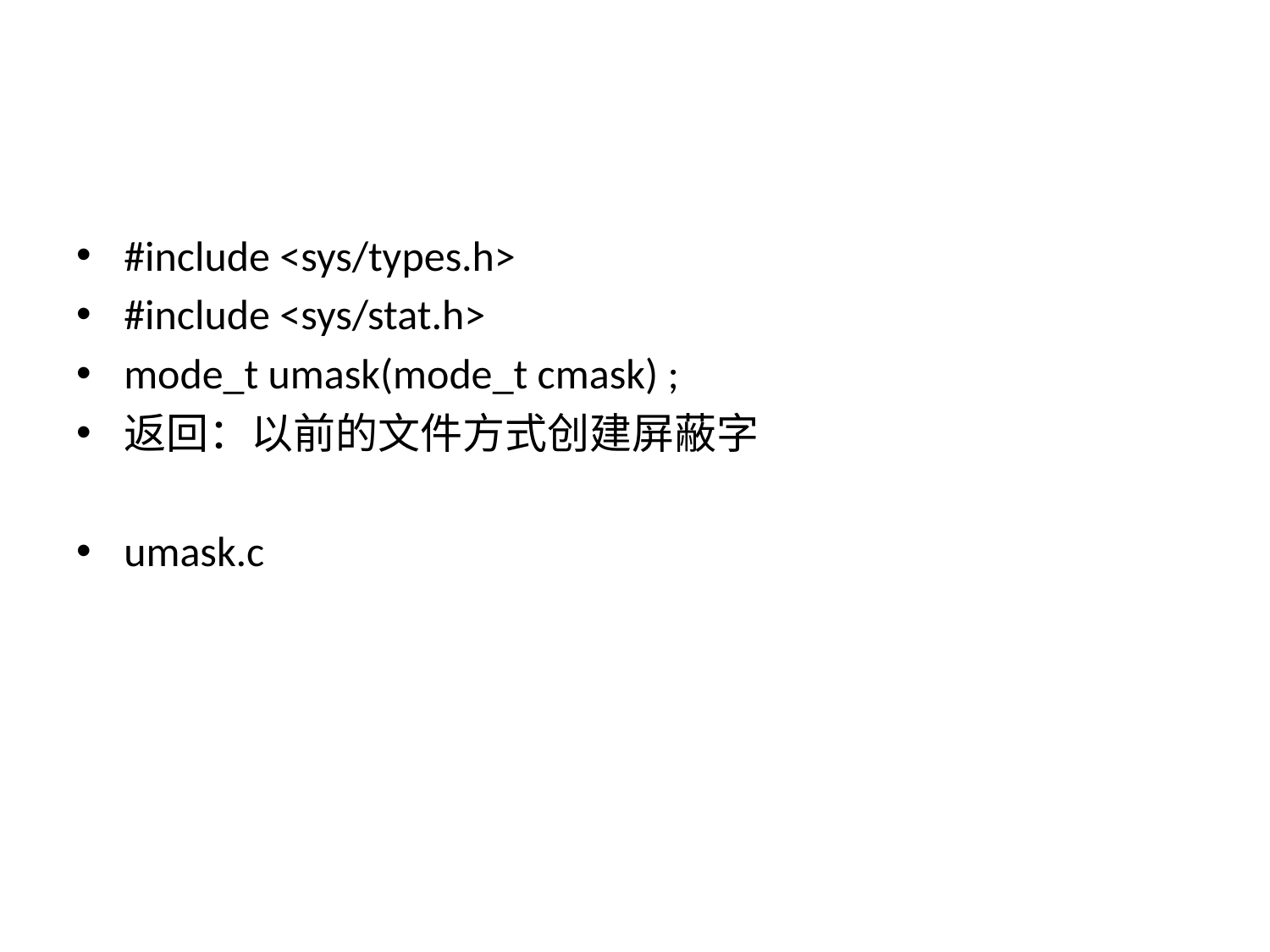

#
#include <sys/types.h>
#include <sys/stat.h>
mode_t umask(mode_t cmask) ;
返回：以前的文件方式创建屏蔽字

umask.c